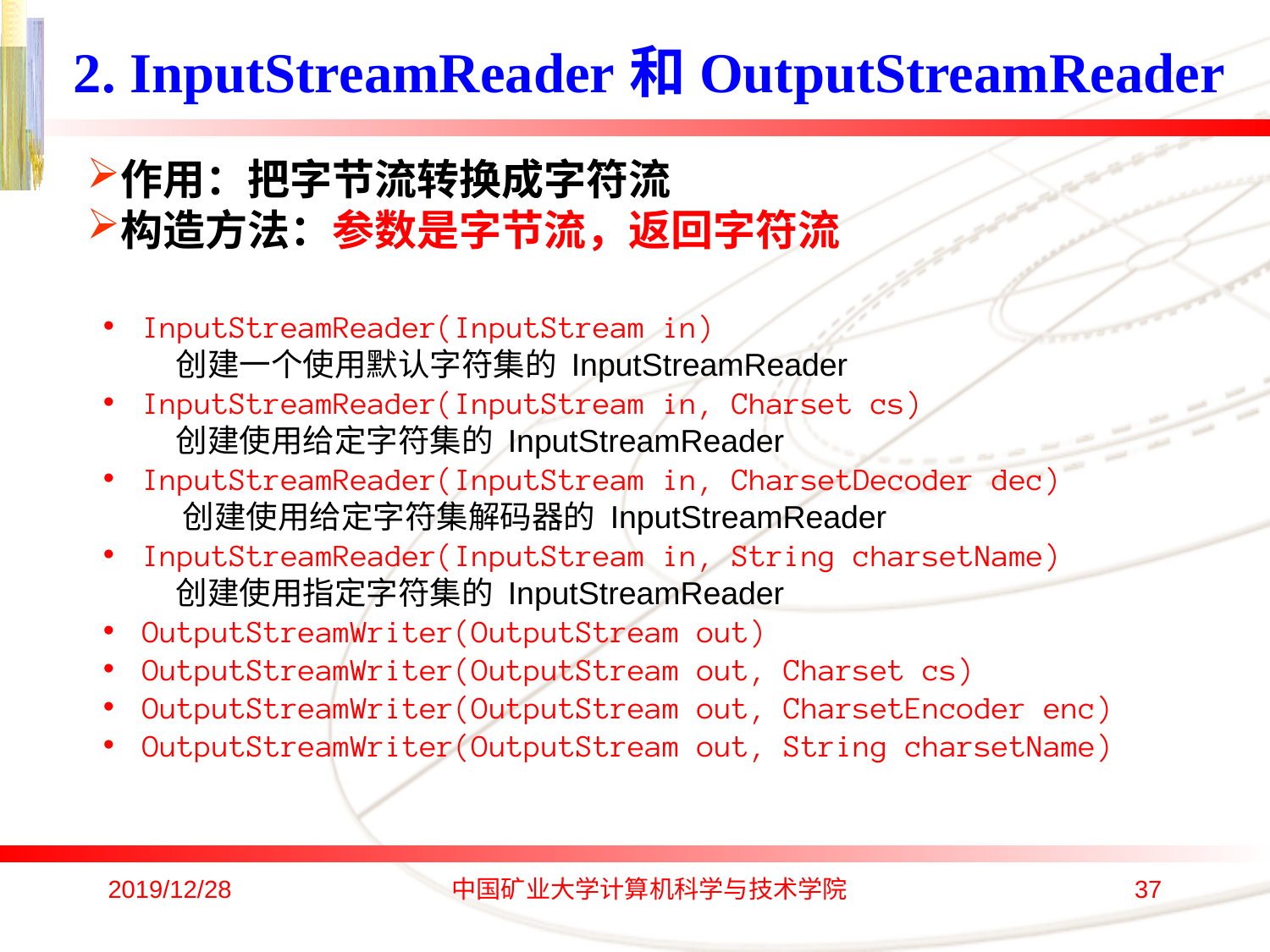

2. InputStreamReader和OutputStreamReader
作用：把字节流转换成字符流
构造方法：参数是字节流，返回字符流
InputStreamReader(InputStream in)
         创建一个使用默认字符集的 InputStreamReader
InputStreamReader(InputStream in, Charset cs)
         创建使用给定字符集的 InputStreamReader
InputStreamReader(InputStream in, CharsetDecoder dec)
          创建使用给定字符集解码器的 InputStreamReader
InputStreamReader(InputStream in, String charsetName)
         创建使用指定字符集的 InputStreamReader
OutputStreamWriter(OutputStream out)
OutputStreamWriter(OutputStream out, Charset cs)
OutputStreamWriter(OutputStream out, CharsetEncoder enc)
OutputStreamWriter(OutputStream out, String charsetName)

2019/12/28
中国矿业大学计算机科学与技术学院
37